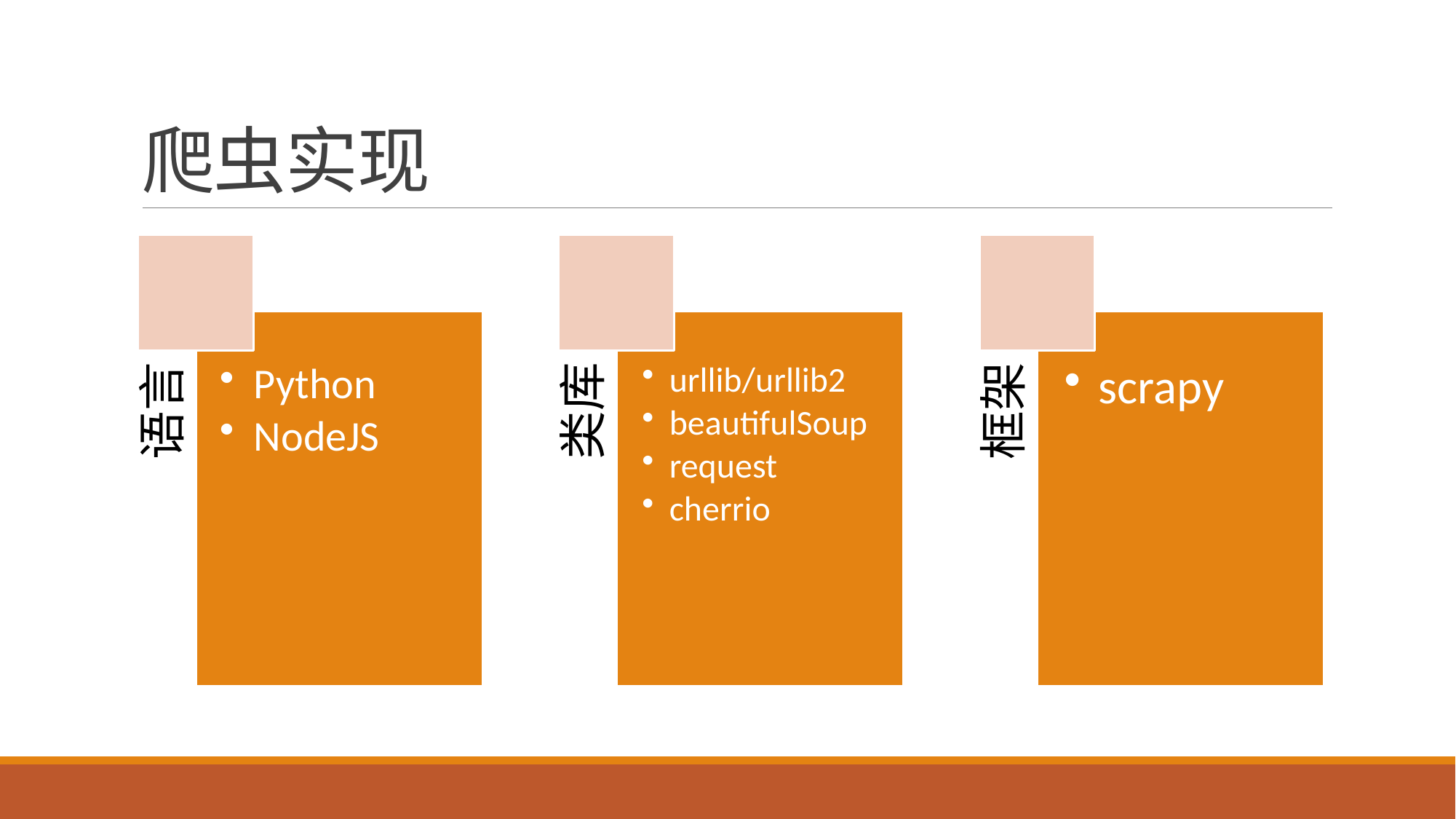

# 爬虫实现
语言
Python
NodeJS

类库
urllib/urllib2
beautifulSoup
request
cherrio
框架
scrapy